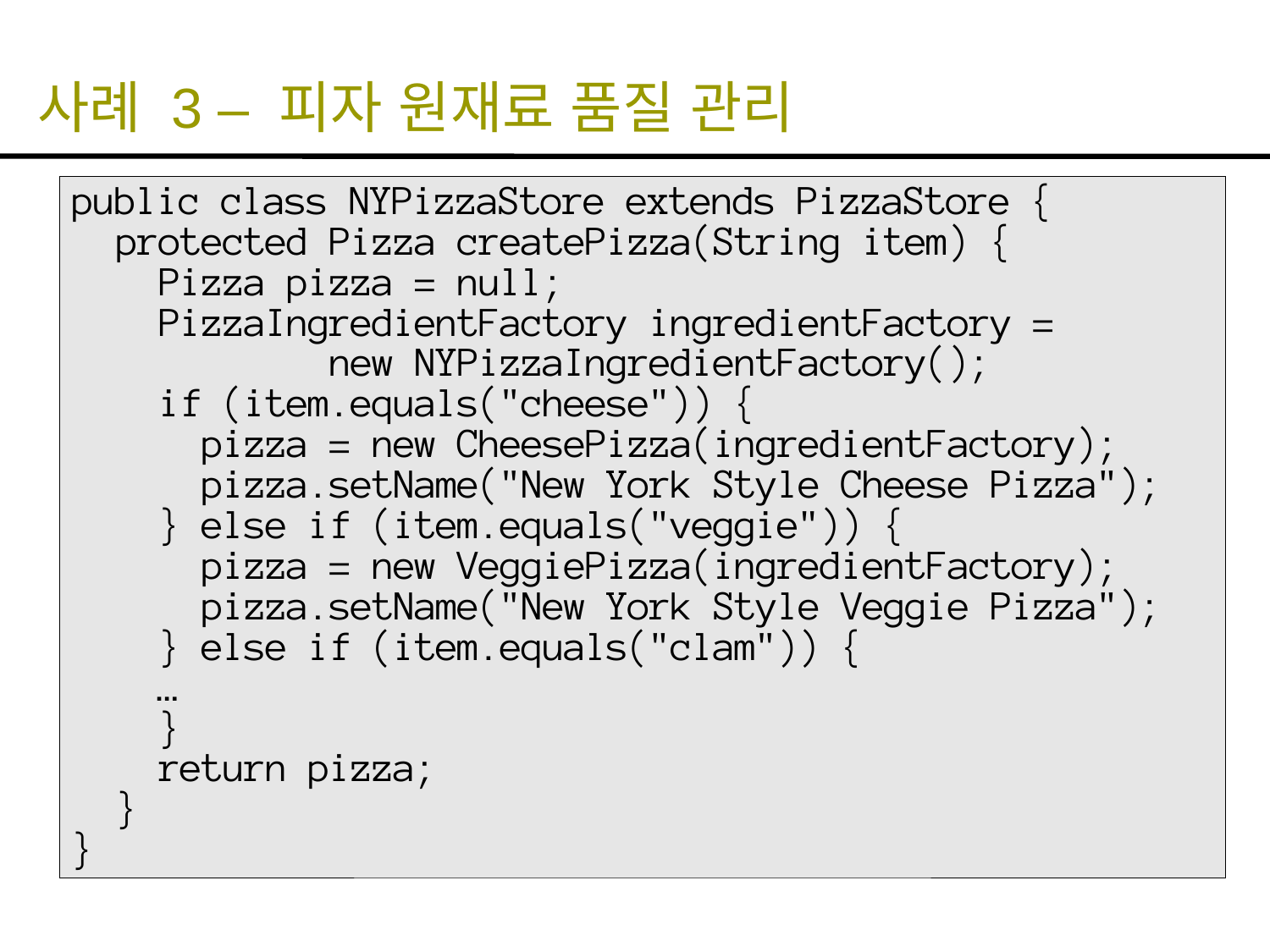

# 사례 3 – 피자 원재료 품질 관리

public class NYPizzaStore extends PizzaStore {
  protected Pizza createPizza(String item) {
    Pizza pizza = null;
    PizzaIngredientFactory ingredientFactory =
            new NYPizzaIngredientFactory();
    if (item.equals("cheese")) {
      pizza = new CheesePizza(ingredientFactory);
      pizza.setName("New York Style Cheese Pizza");
    } else if (item.equals("veggie")) {
      pizza = new VeggiePizza(ingredientFactory);
      pizza.setName("New York Style Veggie Pizza");
    } else if (item.equals("clam")) {
    …
    }
    return pizza;
  }
}